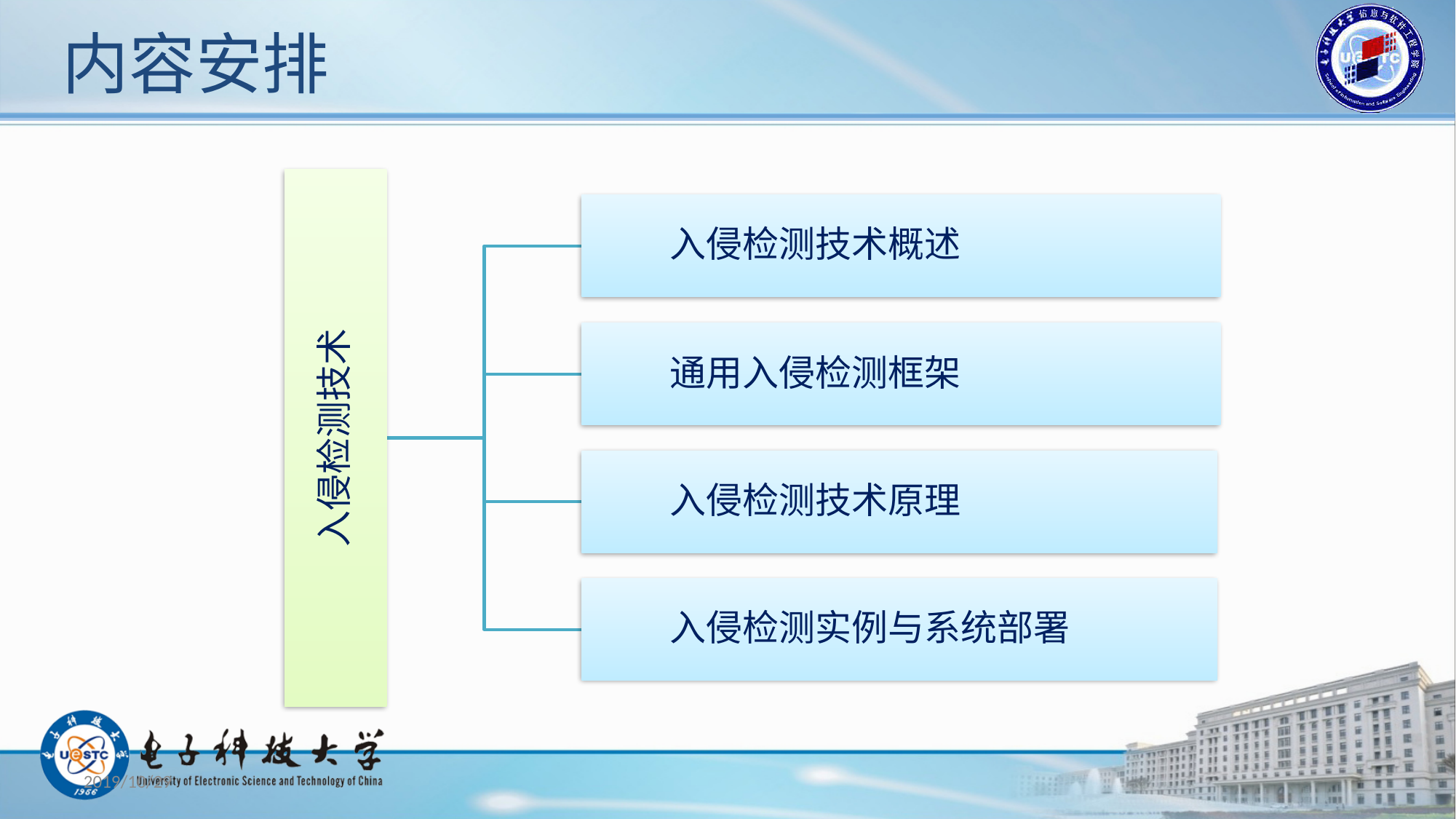

# 内容安排

入侵检测技术
入侵检测技术概述
通用入侵检测框架
入侵检测技术原理
入侵检测实例与系统部署
2019/10/29